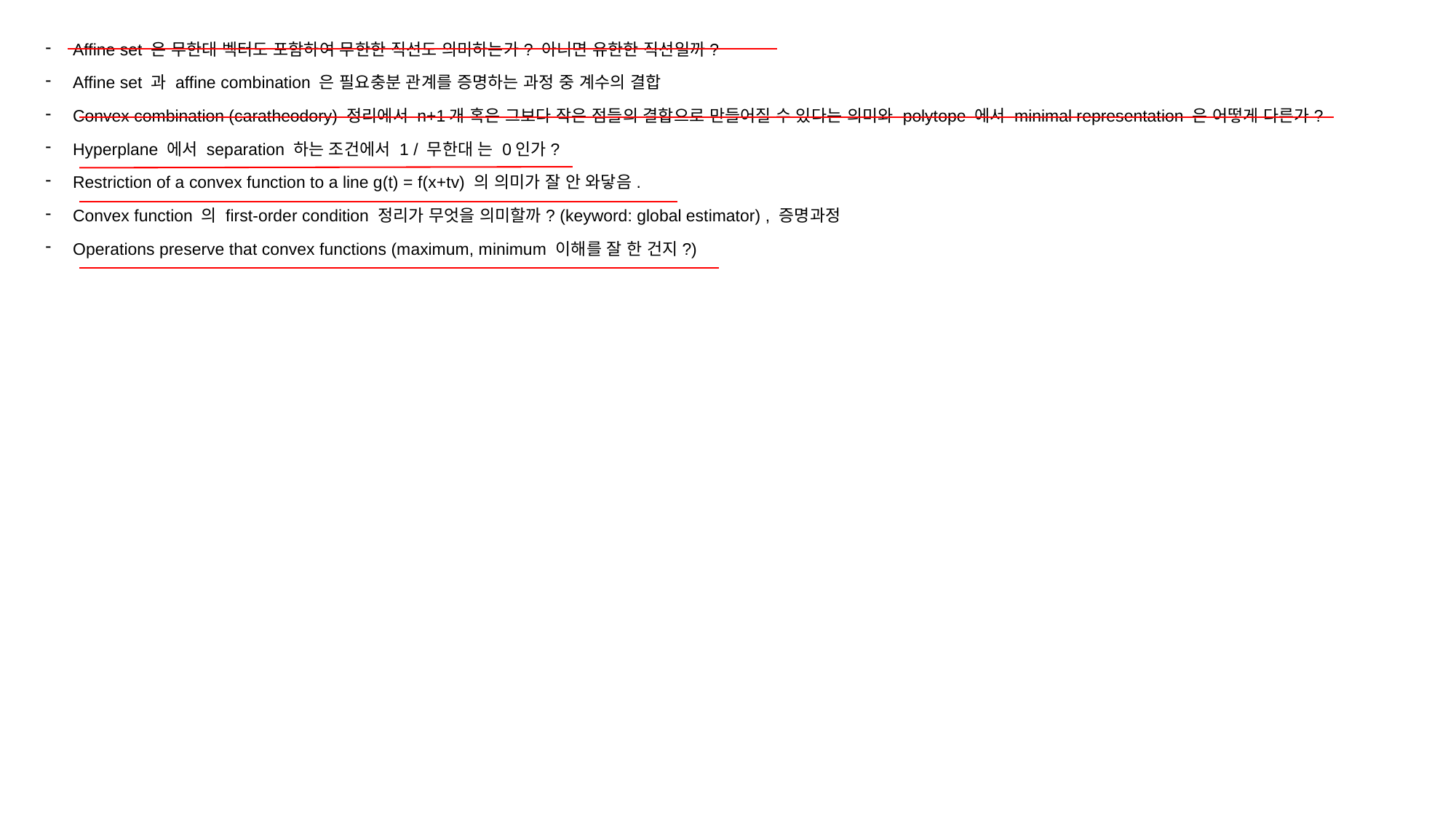

Affine set 은 무한대 벡터도 포함하여 무한한 직선도 의미하는가? 아니면 유한한 직선일까?
Affine set 과 affine combination 은 필요충분 관계를 증명하는 과정 중 계수의 결합
Convex combination (caratheodory) 정리에서 n+1개 혹은 그보다 작은 점들의 결합으로 만들어질 수 있다는 의미와 polytope 에서 minimal representation 은 어떻게 다른가?
Hyperplane 에서 separation 하는 조건에서 1 / 무한대 는 0인가?
Restriction of a convex function to a line g(t) = f(x+tv) 의 의미가 잘 안 와닿음.
Convex function 의 first-order condition 정리가 무엇을 의미할까? (keyword: global estimator) , 증명과정
Operations preserve that convex functions (maximum, minimum 이해를 잘 한 건지?)